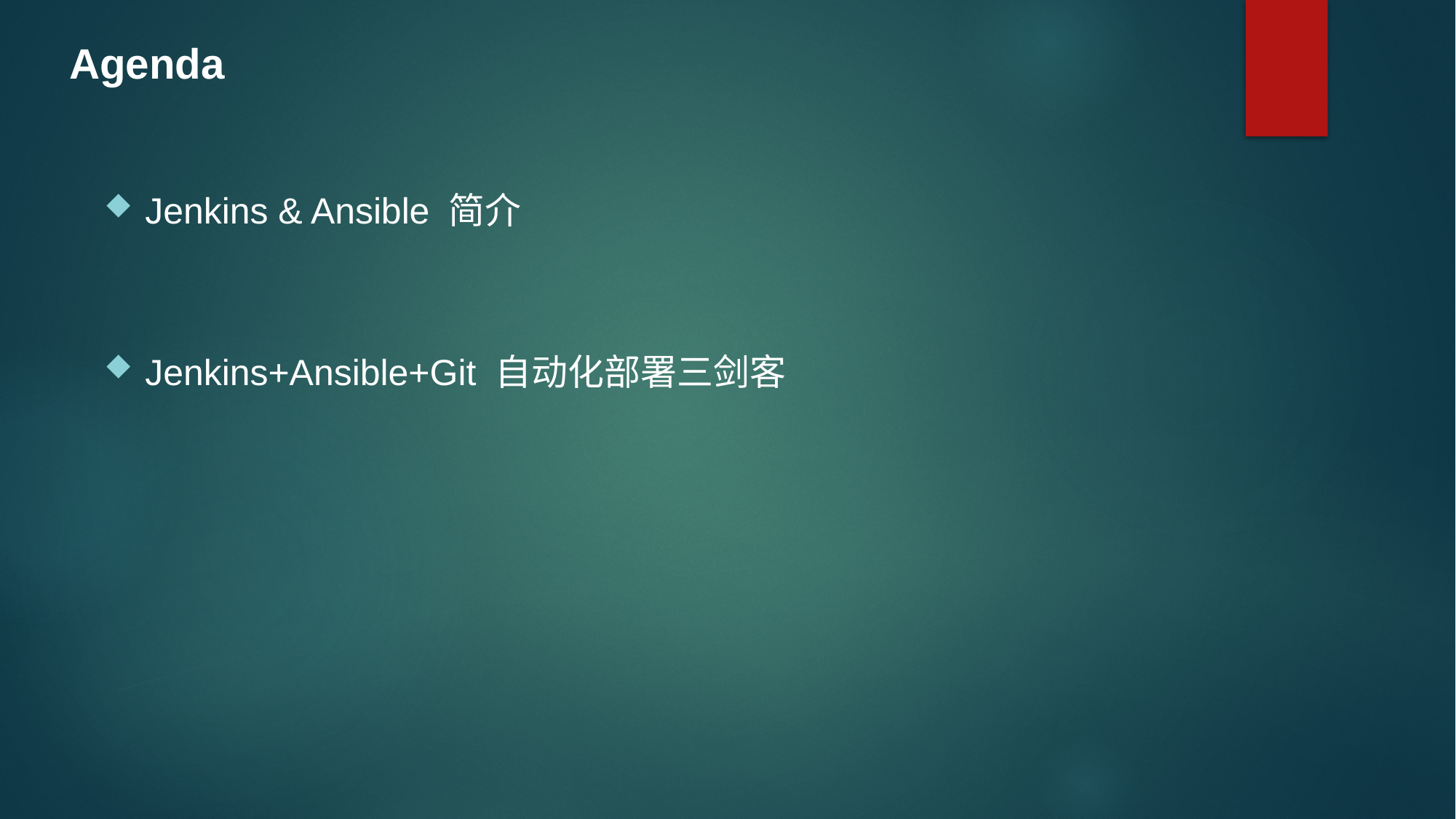

Agenda
Jenkins & Ansible 简介

Jenkins+Ansible+Git 自动化部署三剑客